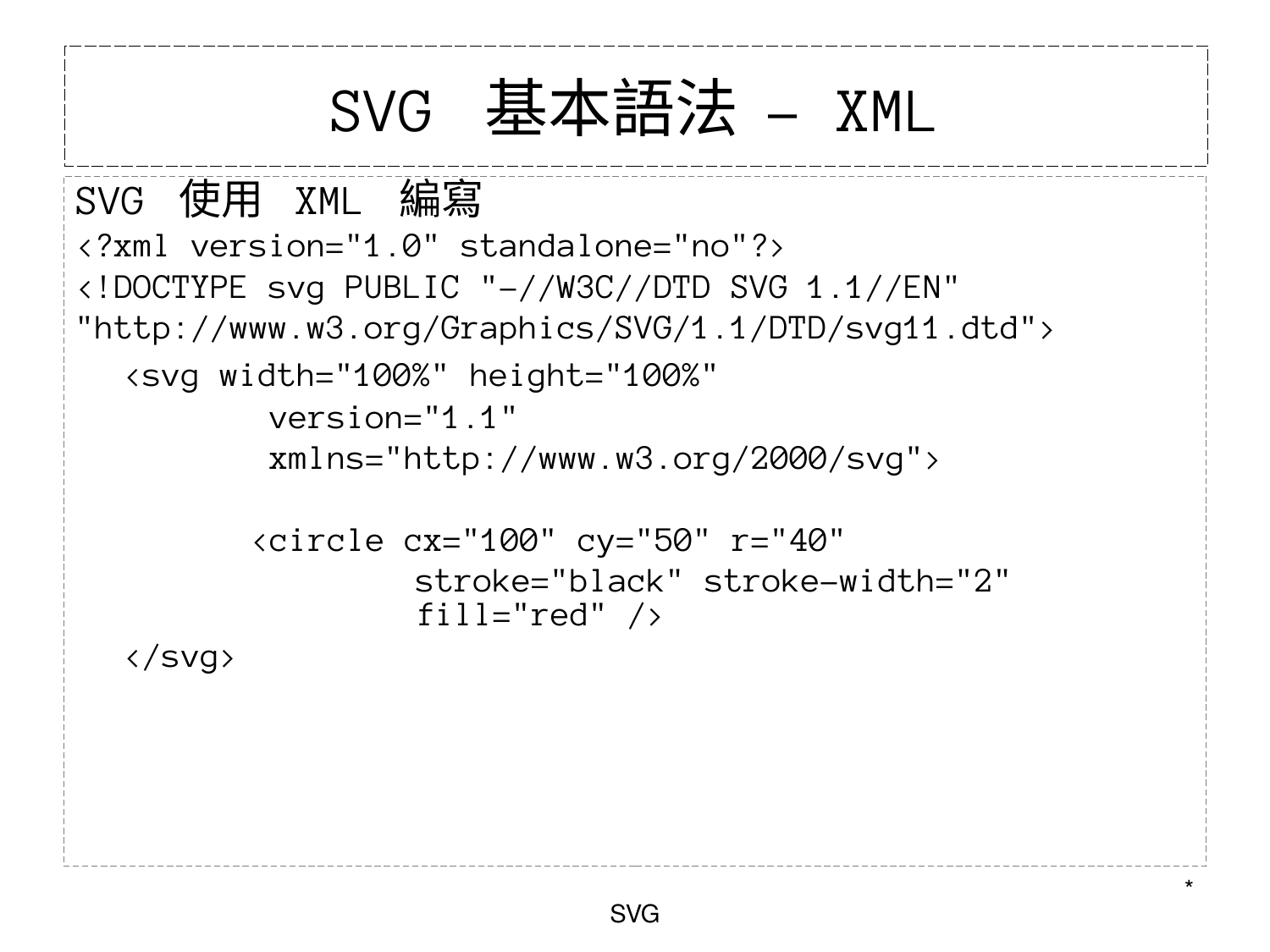

# SVG 基本語法 - XML
SVG 使用 XML 編寫
<?xml version="1.0" standalone="no"?>
<!DOCTYPE svg PUBLIC "-//W3C//DTD SVG 1.1//EN"
"http://www.w3.org/Graphics/SVG/1.1/DTD/svg11.dtd">
 	<svg width="100%" height="100%"
		 version="1.1"
  		 xmlns="http://www.w3.org/2000/svg">

		<circle cx="100" cy="50" r="40"
			  stroke="black" stroke-width="2" 			  fill="red" />
 	</svg>

*
SVG